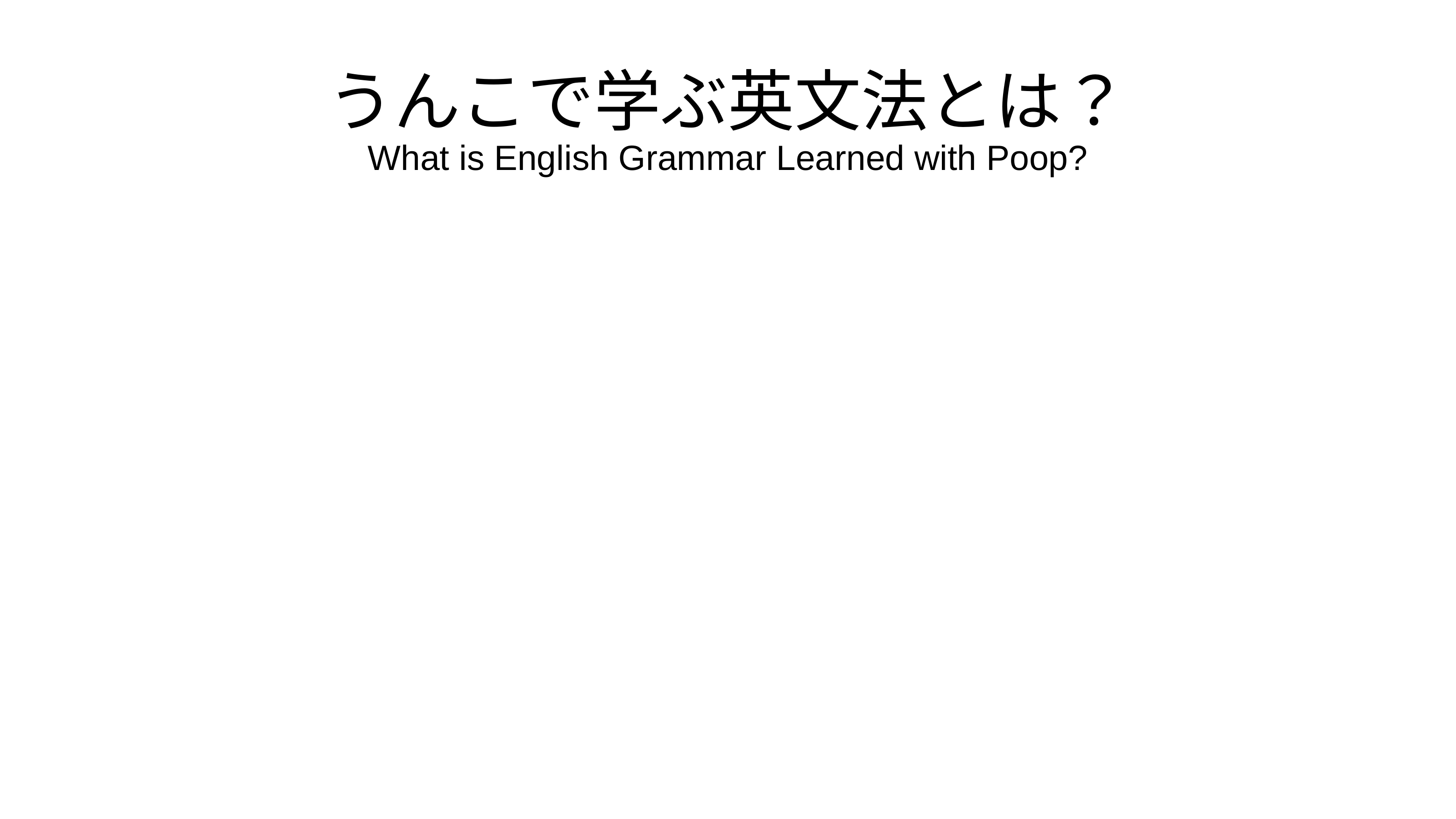

# うんこで学ぶ英文法とは？ What is English Grammar Learned with Poop?